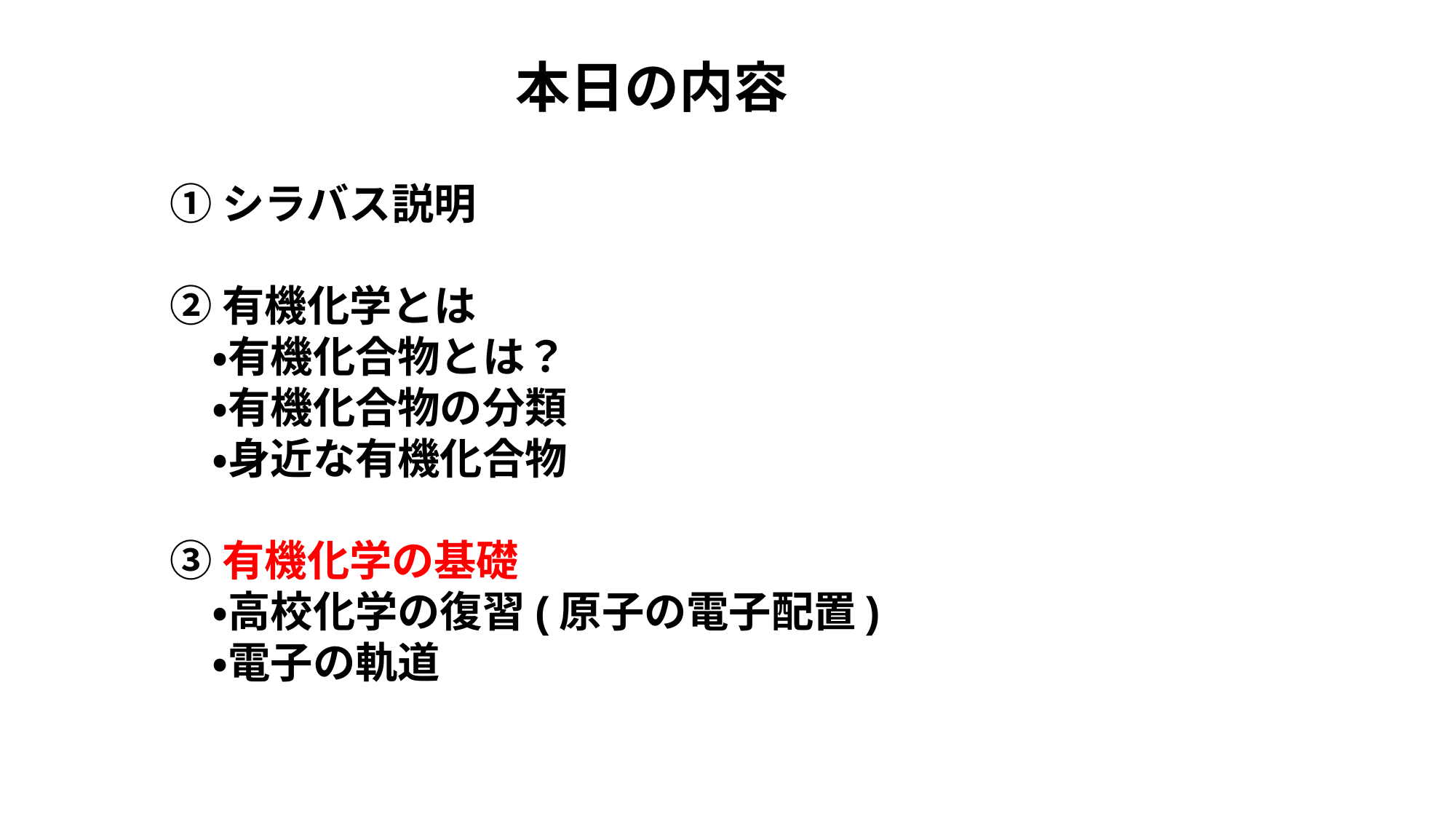

本日の内容
①シラバス説明

②有機化学とは
　・有機化合物とは？
　・有機化合物の分類
　・身近な有機化合物

③有機化学の基礎
　・高校化学の復習(原子の電子配置)
　・電子の軌道